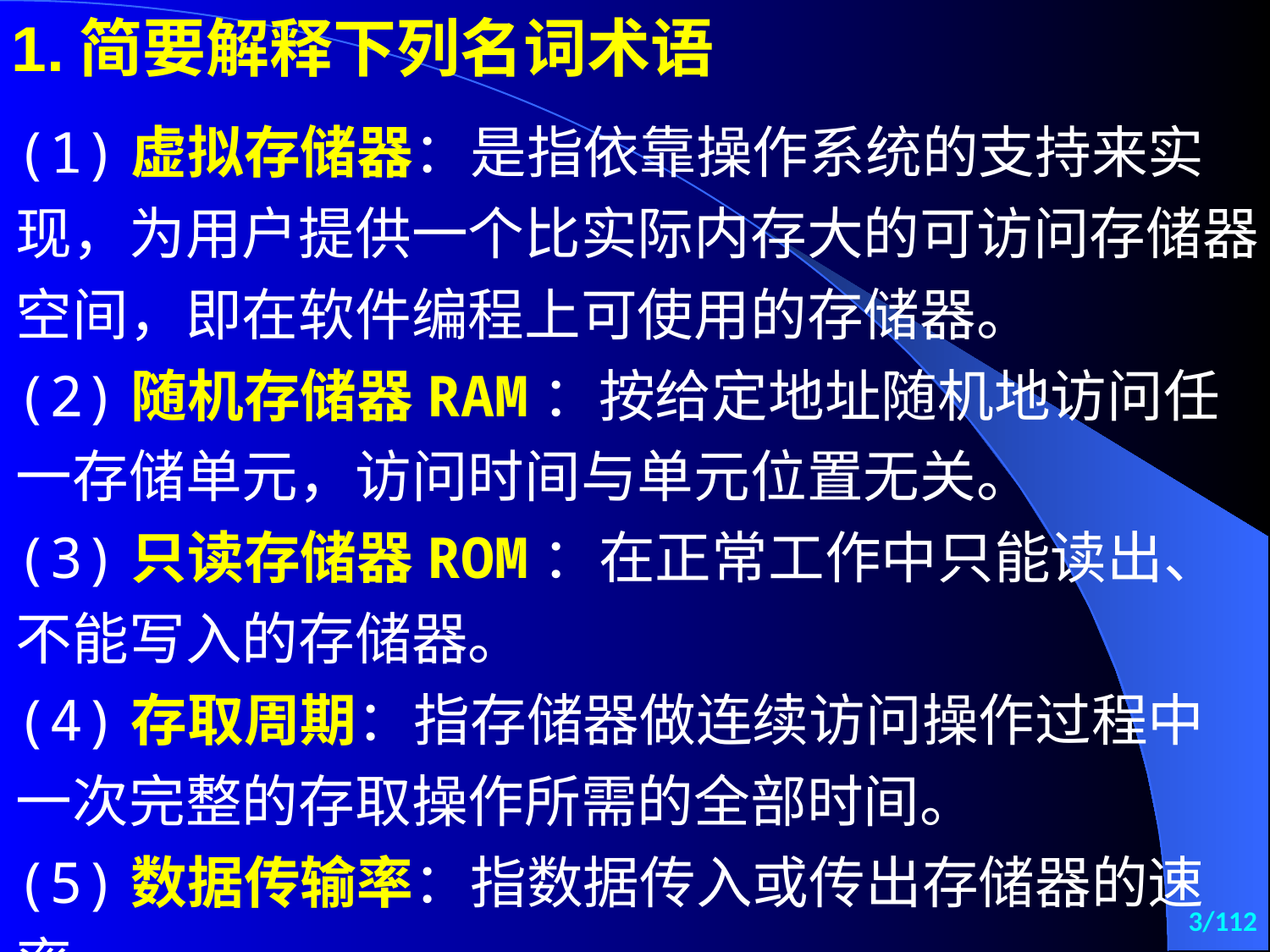

1.简要解释下列名词术语
(1)虚拟存储器：是指依靠操作系统的支持来实现，为用户提供一个比实际内存大的可访问存储器空间，即在软件编程上可使用的存储器。
(2)随机存储器RAM：按给定地址随机地访问任一存储单元，访问时间与单元位置无关。
(3)只读存储器ROM：在正常工作中只能读出、不能写入的存储器。
(4)存取周期：指存储器做连续访问操作过程中一次完整的存取操作所需的全部时间。
(5)数据传输率：指数据传入或传出存储器的速率。
3/112